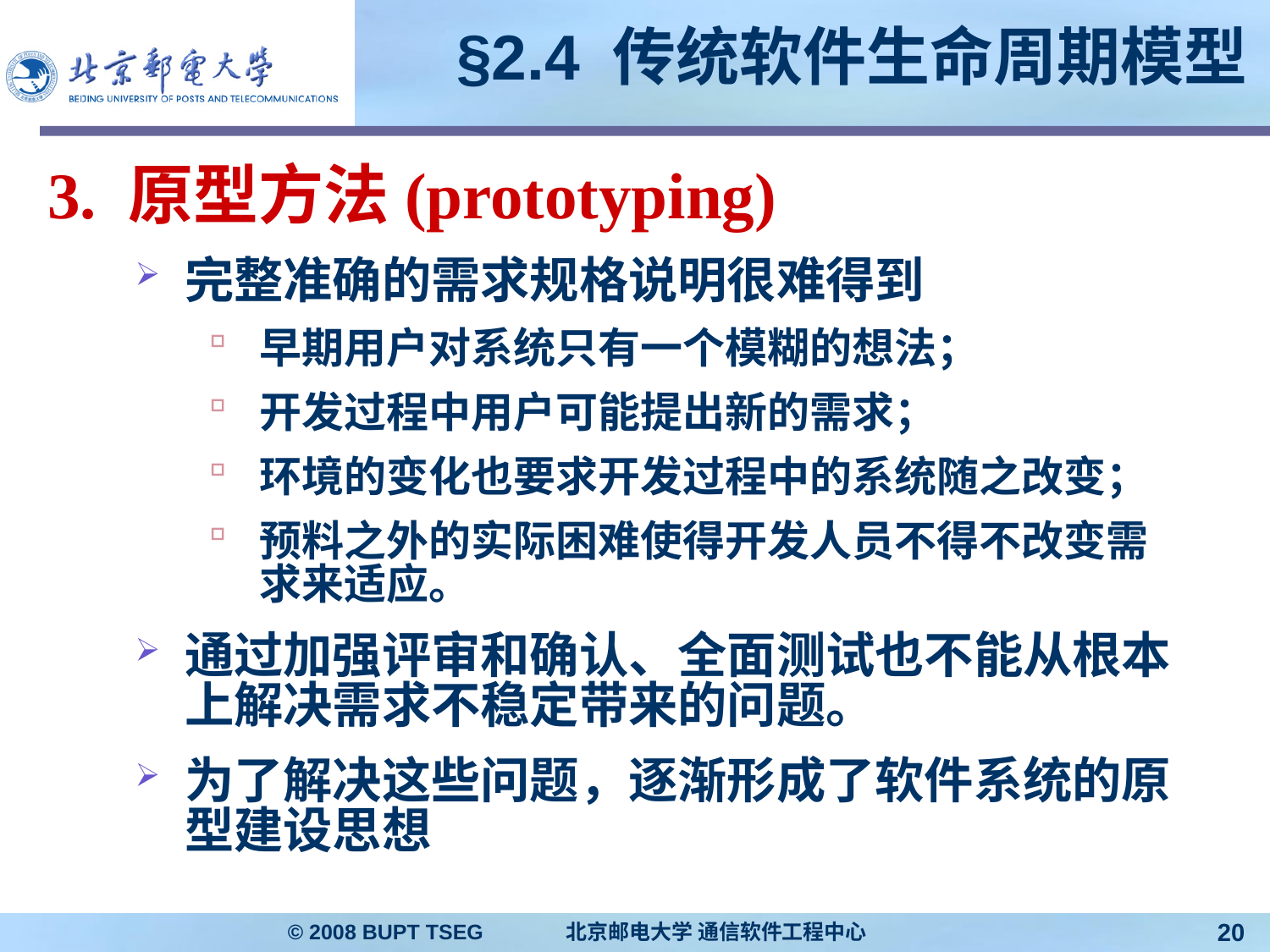

# §2.4 传统软件生命周期模型
3. 原型方法(prototyping)
完整准确的需求规格说明很难得到
早期用户对系统只有一个模糊的想法；
开发过程中用户可能提出新的需求；
环境的变化也要求开发过程中的系统随之改变；
预料之外的实际困难使得开发人员不得不改变需求来适应。
通过加强评审和确认、全面测试也不能从根本上解决需求不稳定带来的问题。
为了解决这些问题，逐渐形成了软件系统的原型建设思想
© 2008 BUPT TSEG             北京邮电大学 通信软件工程中心